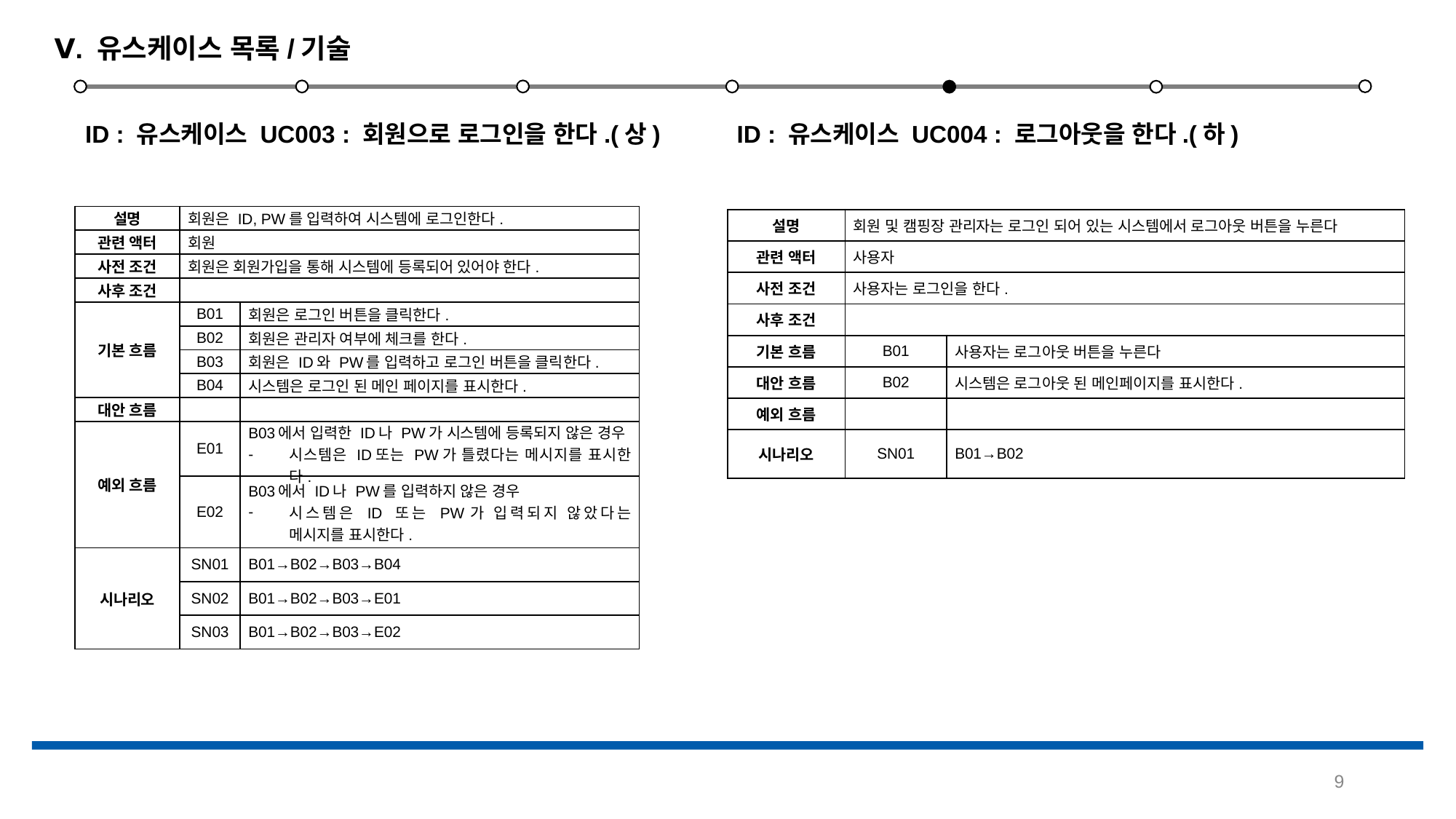

Ⅴ. 유스케이스 목록/기술

ID : 유스케이스 UC003 : 회원으로 로그인을 한다.(상)
ID : 유스케이스 UC004 : 로그아웃을 한다.(하)
| 설명 | 회원은 ID, PW를 입력하여 시스템에 로그인한다. |  |
| --- | --- | --- |
| 관련 액터 | 회원 |  |
| 사전 조건 | 회원은 회원가입을 통해 시스템에 등록되어 있어야 한다. |  |
| 사후 조건 |  |  |
| 기본 흐름 | B01 | 회원은 로그인 버튼을 클릭한다. |
|  | B02 | 회원은 관리자 여부에 체크를 한다. |
|  | B03 | 회원은 ID와 PW를 입력하고 로그인 버튼을 클릭한다. |
|  | B04 | 시스템은 로그인 된 메인 페이지를 표시한다. |
| 대안 흐름 |  |  |
| 예외 흐름 | E01 | B03에서 입력한 ID나 PW가 시스템에 등록되지 않은 경우 시스템은 ID또는 PW가 틀렸다는 메시지를 표시한다. |
|  | E02 | B03에서 ID나 PW를 입력하지 않은 경우 시스템은 ID 또는 PW가 입력되지 않았다는 메시지를 표시한다. |
| 시나리오 | SN01 | B01→B02→B03→B04 |
|  | SN02 | B01→B02→B03→E01 |
|  | SN03 | B01→B02→B03→E02 |
| 설명 | 회원 및 캠핑장 관리자는 로그인 되어 있는 시스템에서 로그아웃 버튼을 누른다 |  |
| --- | --- | --- |
| 관련 액터 | 사용자 |  |
| 사전 조건 | 사용자는 로그인을 한다. |  |
| 사후 조건 |  |  |
| 기본 흐름 | B01 | 사용자는 로그아웃 버튼을 누른다 |
| 대안 흐름 | B02 | 시스템은 로그아웃 된 메인페이지를 표시한다. |
| 예외 흐름 |  |  |
| 시나리오 | SN01 | B01→B02 |

9